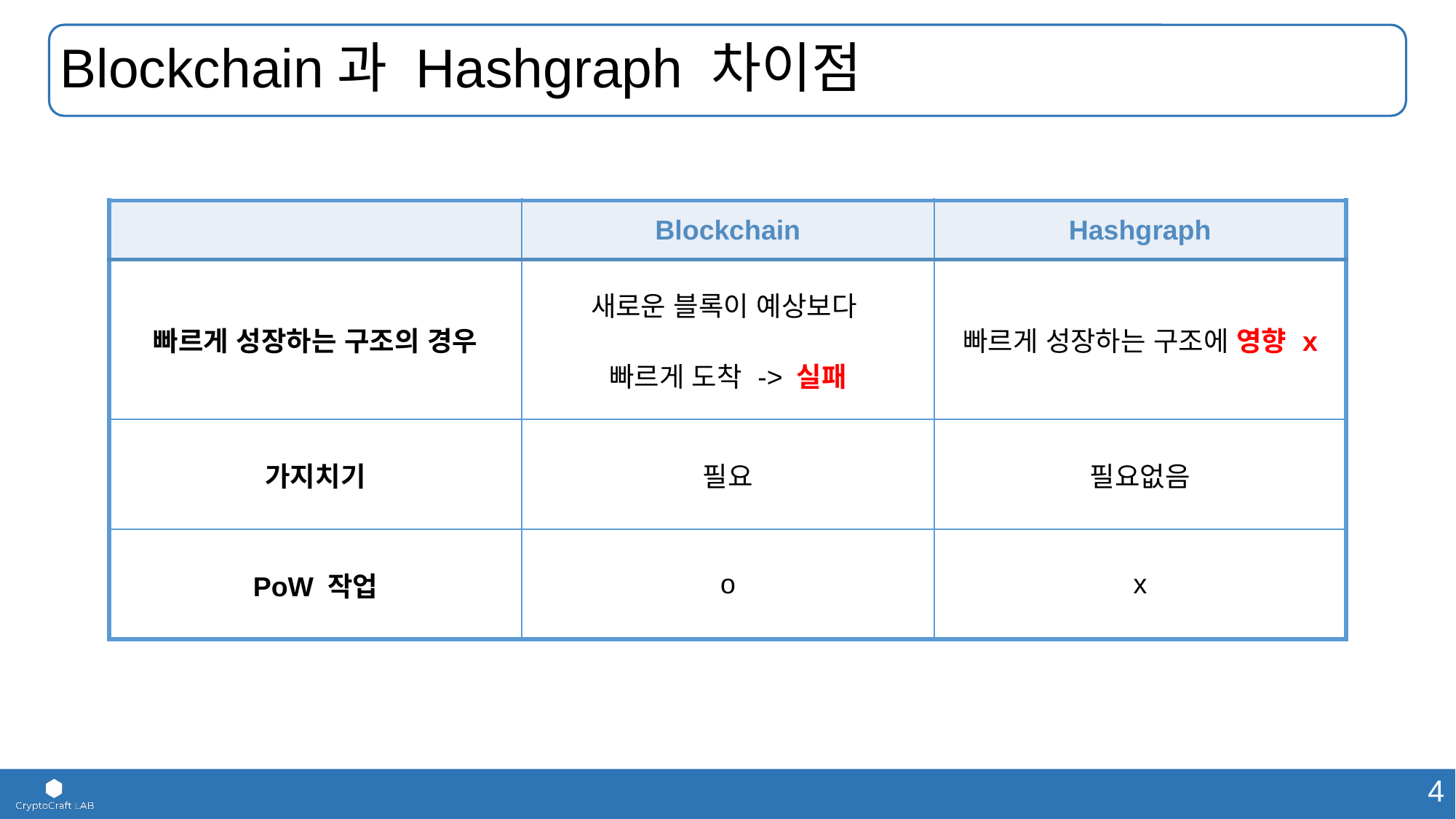

# Blockchain과 Hashgraph 차이점

|  | Blockchain | Hashgraph |
| --- | --- | --- |
| 빠르게 성장하는 구조의 경우 | 새로운 블록이 예상보다 빠르게 도착 -> 실패 | 빠르게 성장하는 구조에 영향 x |
| 가지치기 | 필요 | 필요없음 |
| PoW 작업 | o | x |